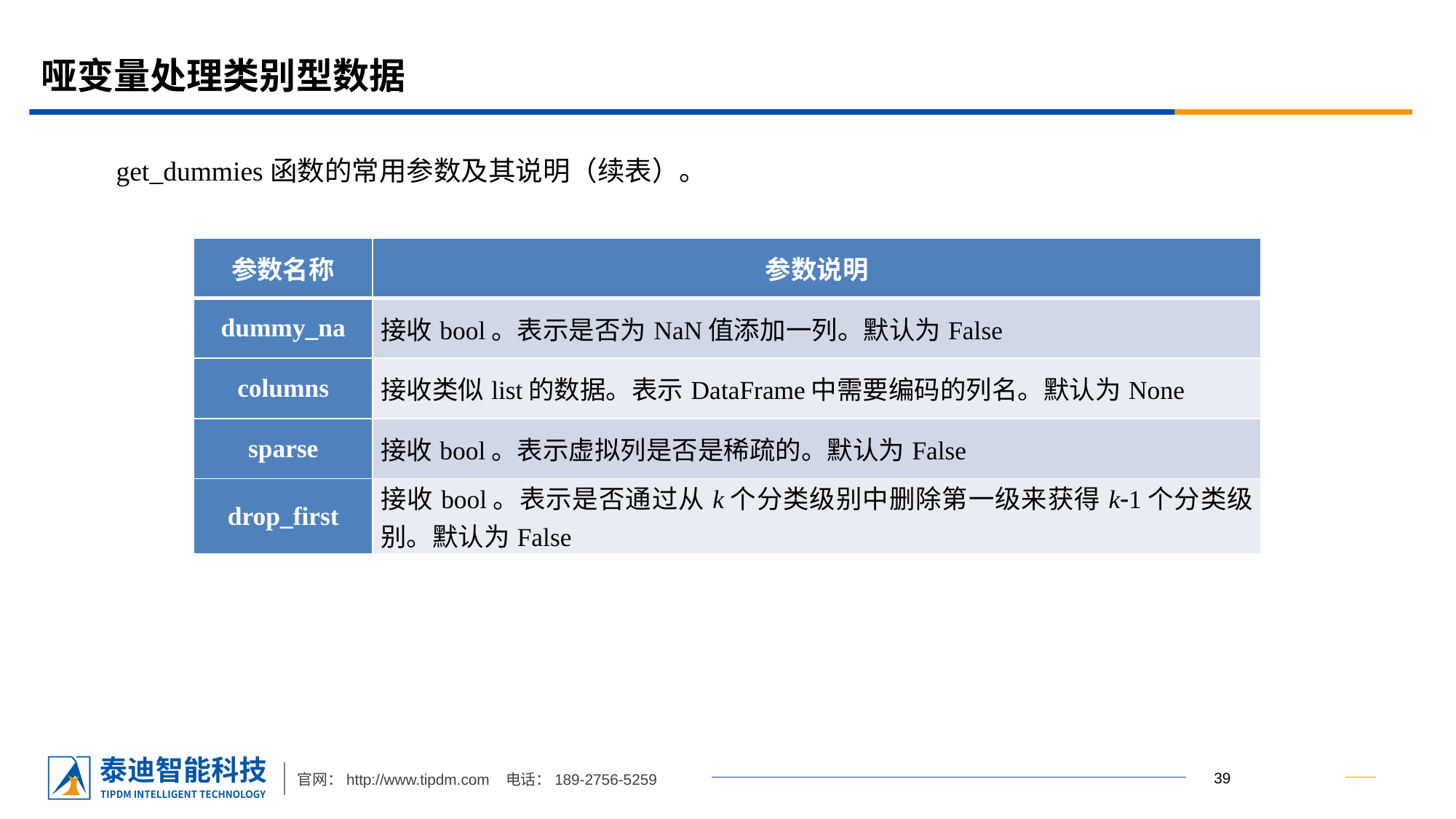

# 哑变量处理类别型数据
get_dummies函数的常用参数及其说明（续表）。
| 参数名称 | 参数说明 |
| --- | --- |
| dummy\_na | 接收bool。表示是否为NaN值添加一列。默认为False |
| columns | 接收类似list的数据。表示DataFrame中需要编码的列名。默认为None |
| sparse | 接收bool。表示虚拟列是否是稀疏的。默认为False |
| drop\_first | 接收bool。表示是否通过从k个分类级别中删除第一级来获得k−1个分类级别。默认为False |